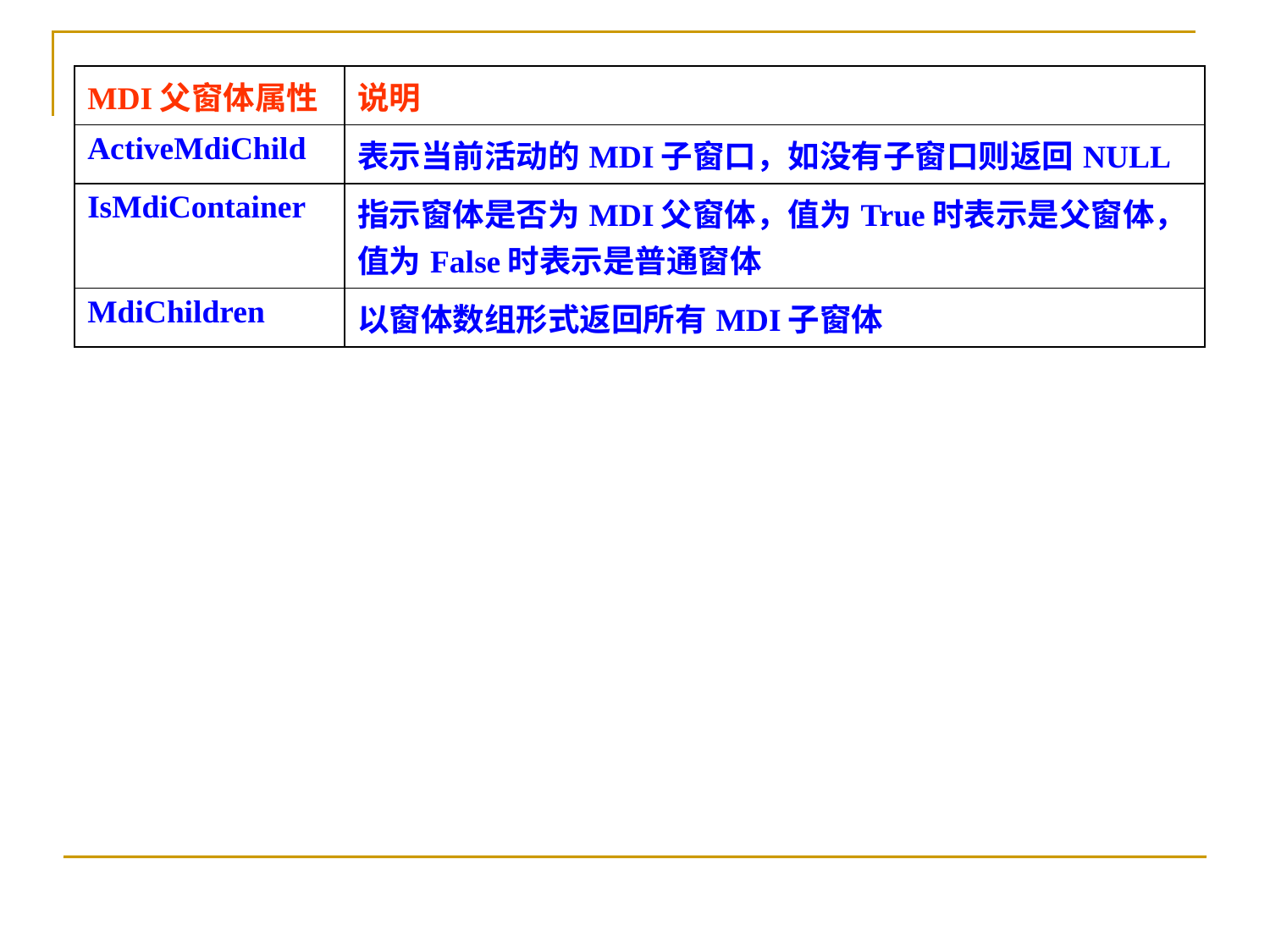

| MDI父窗体属性 | 说明 |
| --- | --- |
| ActiveMdiChild | 表示当前活动的MDI子窗口，如没有子窗口则返回NULL |
| IsMdiContainer | 指示窗体是否为MDI父窗体，值为True时表示是父窗体，值为False时表示是普通窗体 |
| MdiChildren | 以窗体数组形式返回所有MDI子窗体 |